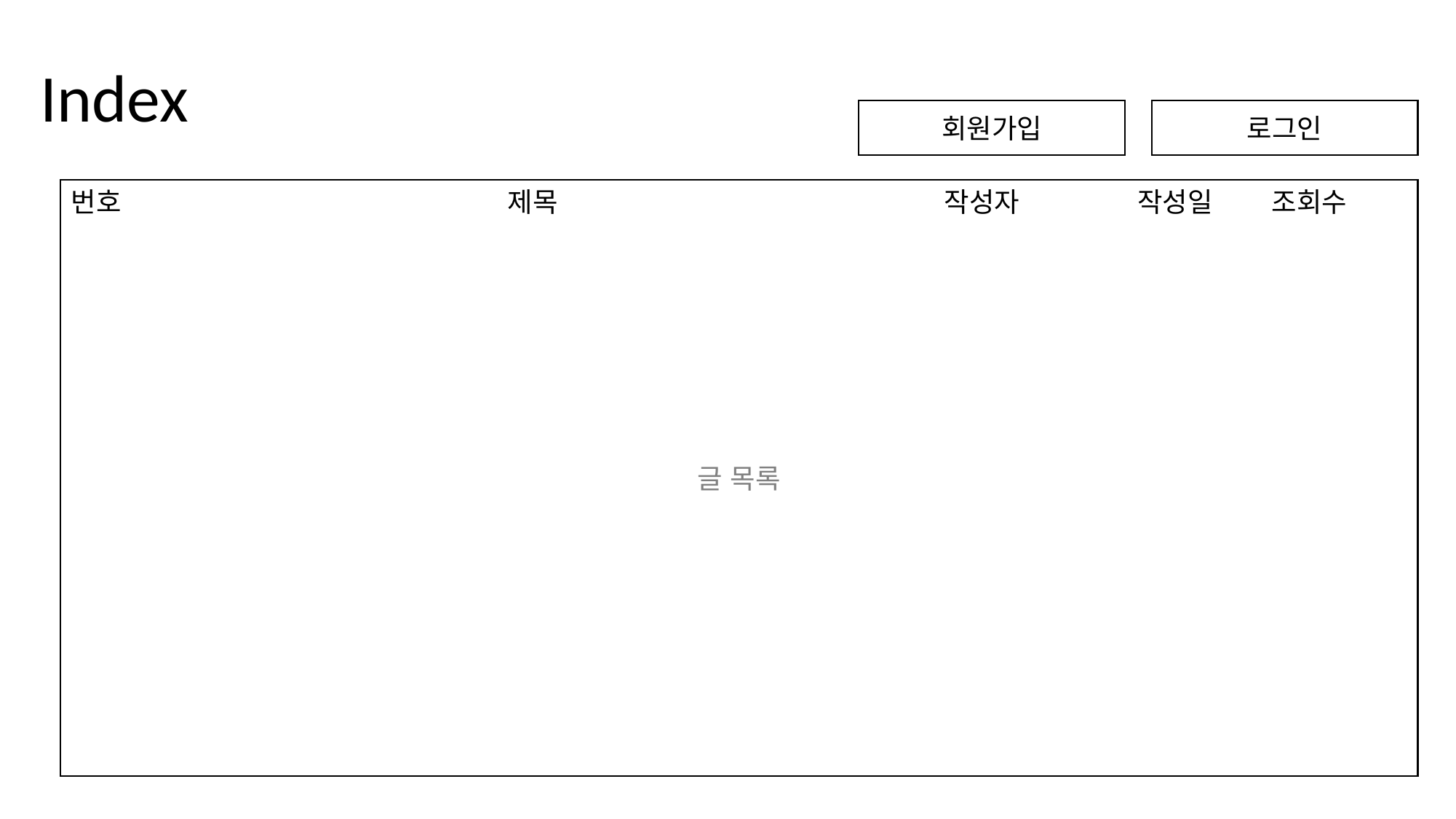

# Index
로그인
회원가입
글 목록
번호				제목				작성자	           작성일	조회수